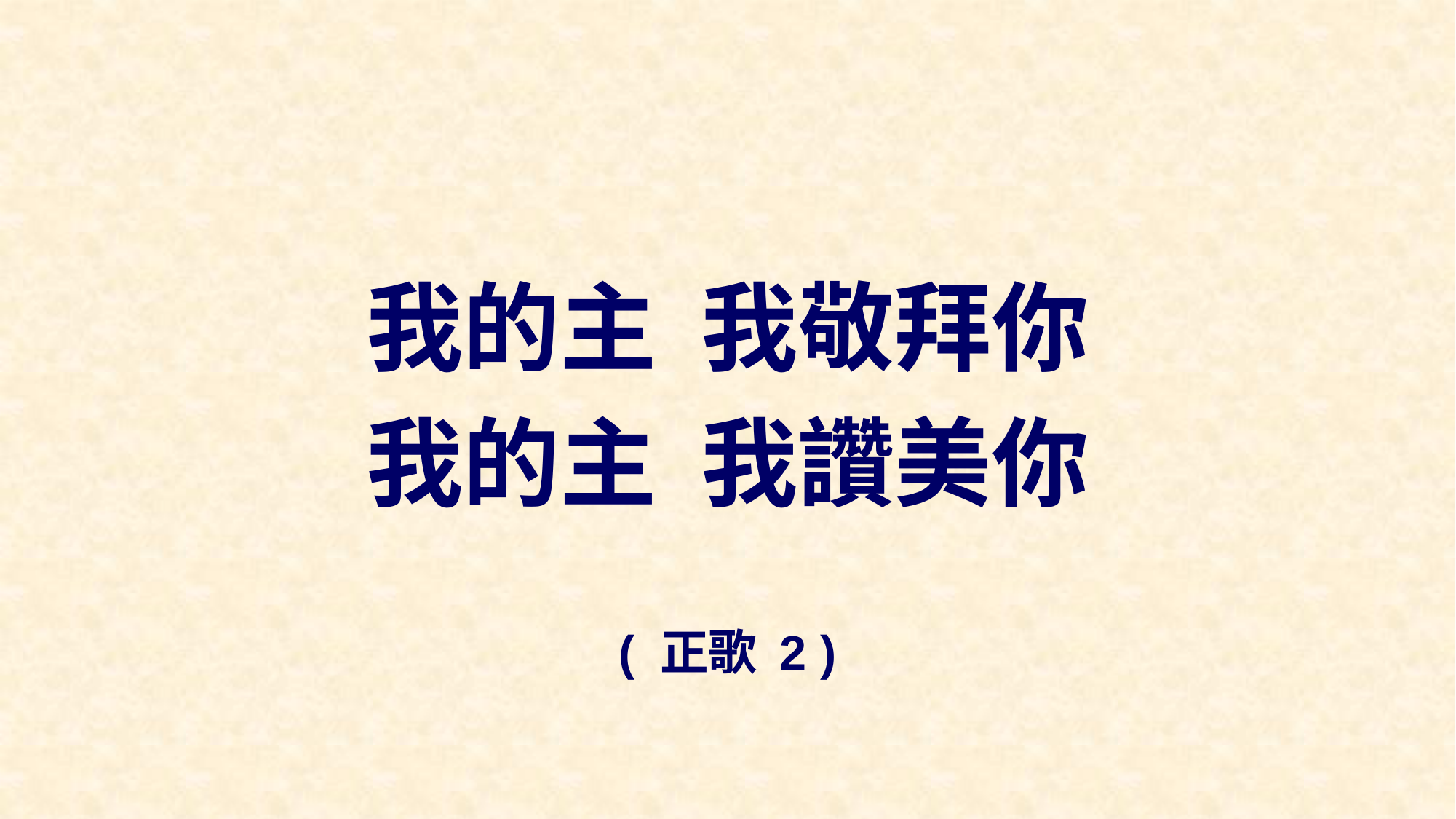

我的主  我敬拜你
我的主  我讚美你
( 正歌 2 )